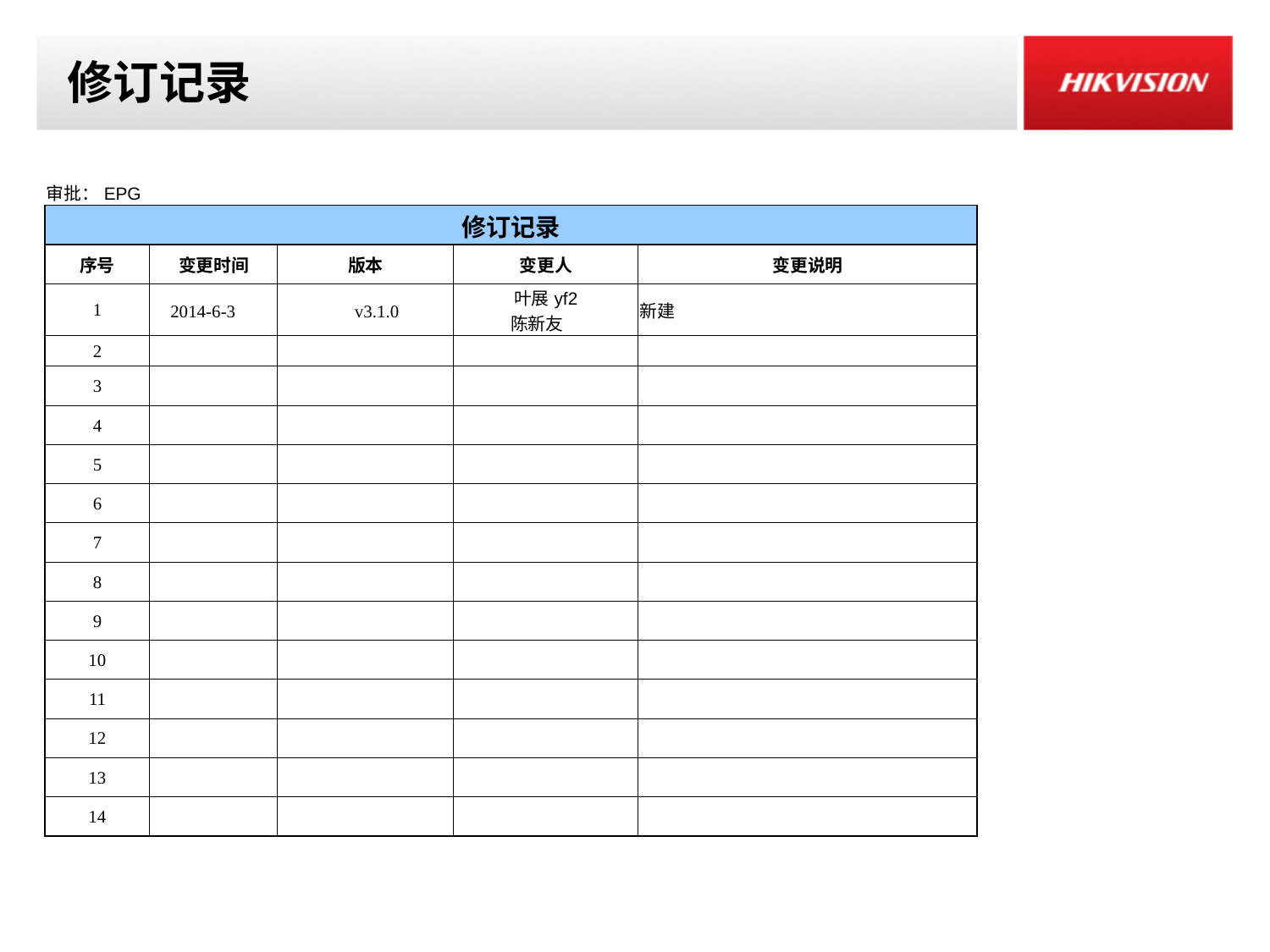

# 修订记录
| 审批：EPG |  |  |  |  |
| --- | --- | --- | --- | --- |
| 修订记录 |  |  |  |  |
| 序号 | 变更时间 | 版本 | 变更人 | 变更说明 |
| 1 | 2014-6-3 | v3.1.0 | 叶展yf2 陈新友 | 新建 |
| 2 |  |  |  |  |
| 3 |  |  |  |  |
| 4 |  |  |  |  |
| 5 |  |  |  |  |
| 6 |  |  |  |  |
| 7 |  |  |  |  |
| 8 |  |  |  |  |
| 9 |  |  |  |  |
| 10 |  |  |  |  |
| 11 |  |  |  |  |
| 12 |  |  |  |  |
| 13 |  |  |  |  |
| 14 |  |  |  |  |